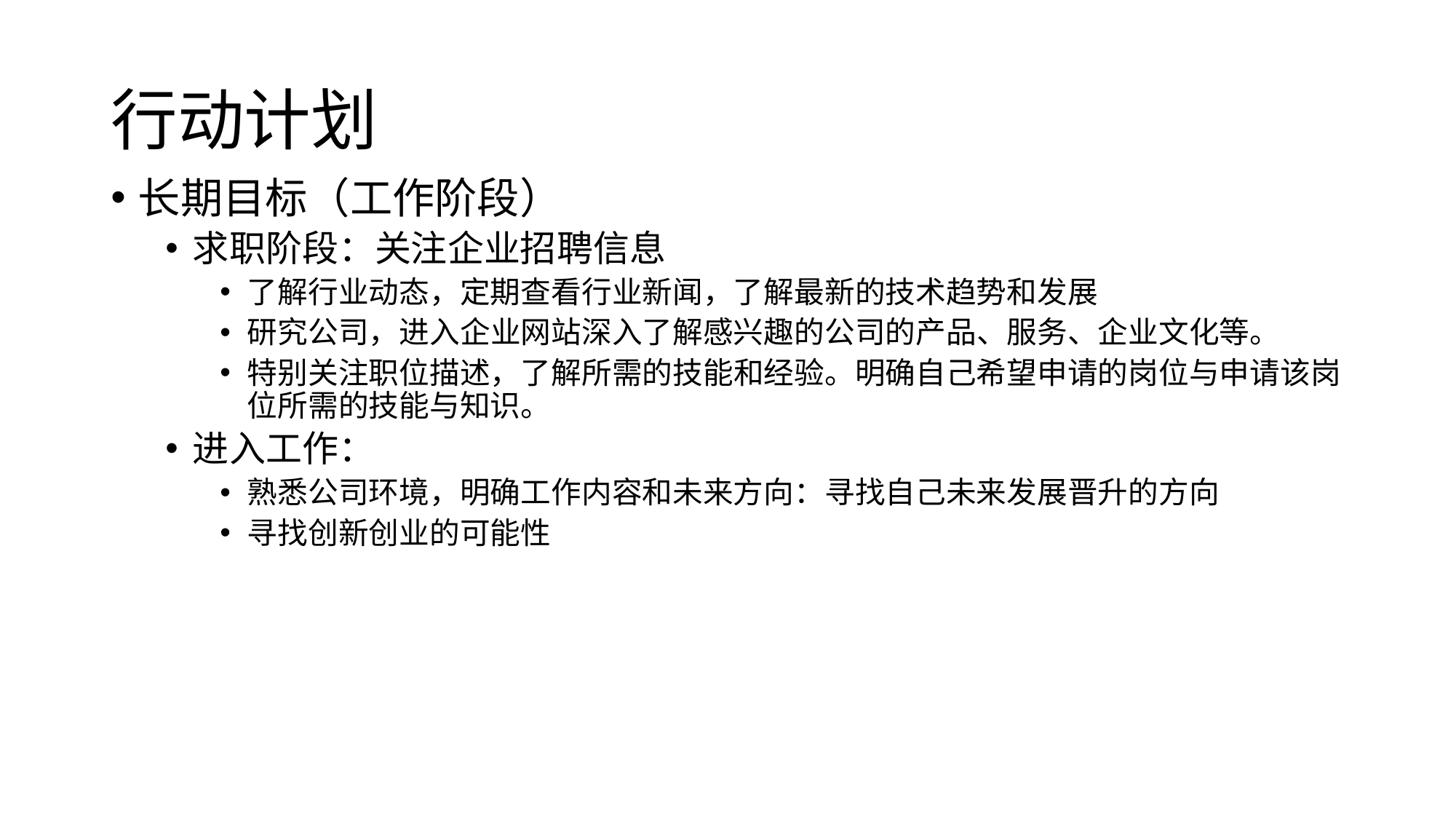

# 行动计划
长期目标（工作阶段）
求职阶段：关注企业招聘信息
了解行业动态，定期查看行业新闻，了解最新的技术趋势和发展
研究公司，进入企业网站深入了解感兴趣的公司的产品、服务、企业文化等。
特别关注职位描述，了解所需的技能和经验。明确自己希望申请的岗位与申请该岗位所需的技能与知识。
进入工作：
熟悉公司环境，明确工作内容和未来方向：寻找自己未来发展晋升的方向
寻找创新创业的可能性